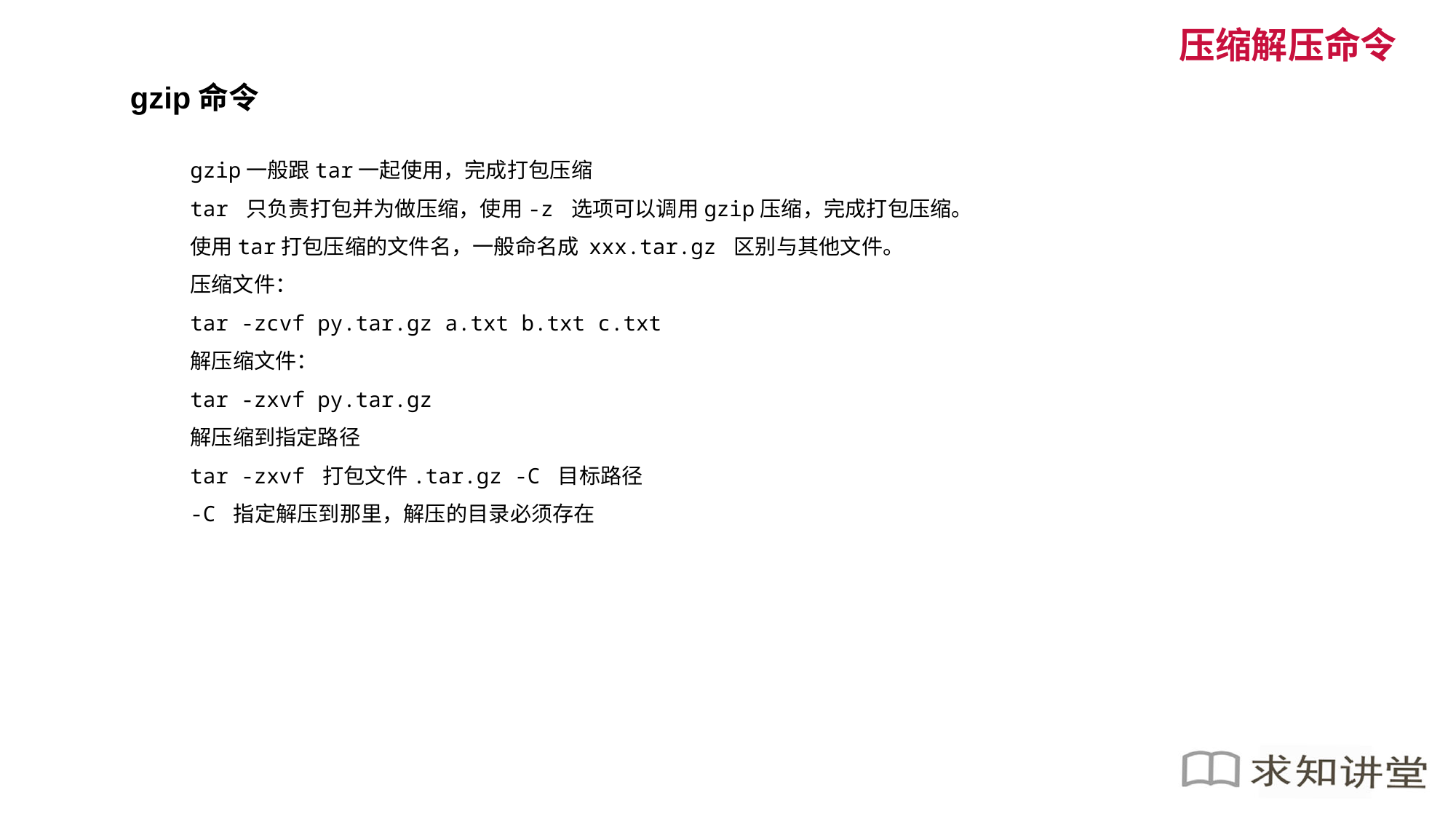

压缩解压命令
gzip命令
gzip一般跟tar一起使用，完成打包压缩
tar 只负责打包并为做压缩，使用-z 选项可以调用gzip压缩，完成打包压缩。
使用tar打包压缩的文件名，一般命名成 xxx.tar.gz 区别与其他文件。
压缩文件：
tar -zcvf py.tar.gz a.txt b.txt c.txt
解压缩文件：
tar -zxvf py.tar.gz
解压缩到指定路径
tar -zxvf 打包文件.tar.gz -C 目标路径
-C 指定解压到那里，解压的目录必须存在